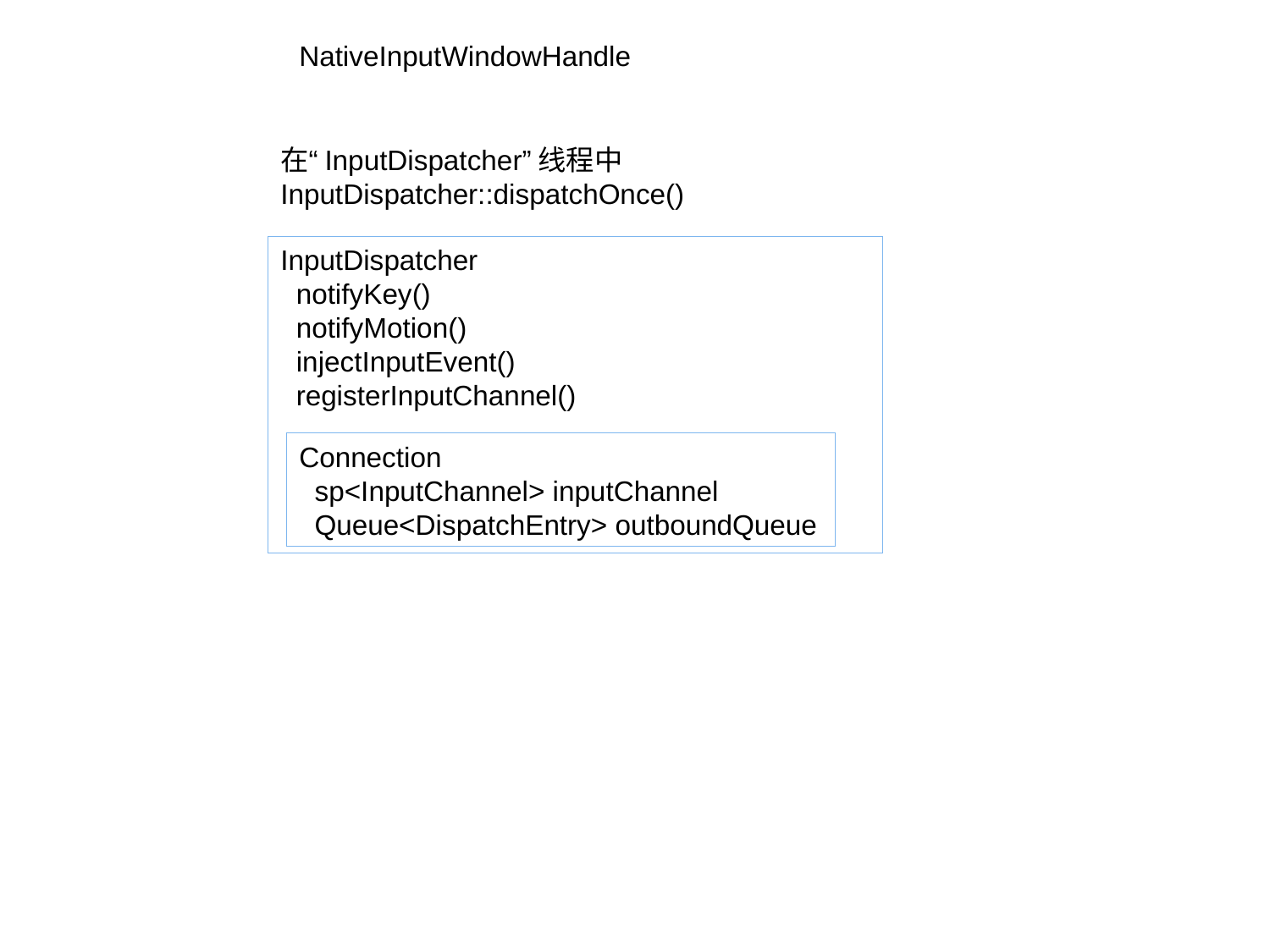

NativeInputWindowHandle
在“InputDispatcher”线程中InputDispatcher::dispatchOnce()
InputDispatcher
  notifyKey()
  notifyMotion()
  injectInputEvent()
  registerInputChannel()

Connection
  sp<InputChannel> inputChannel
  Queue<DispatchEntry> outboundQueue